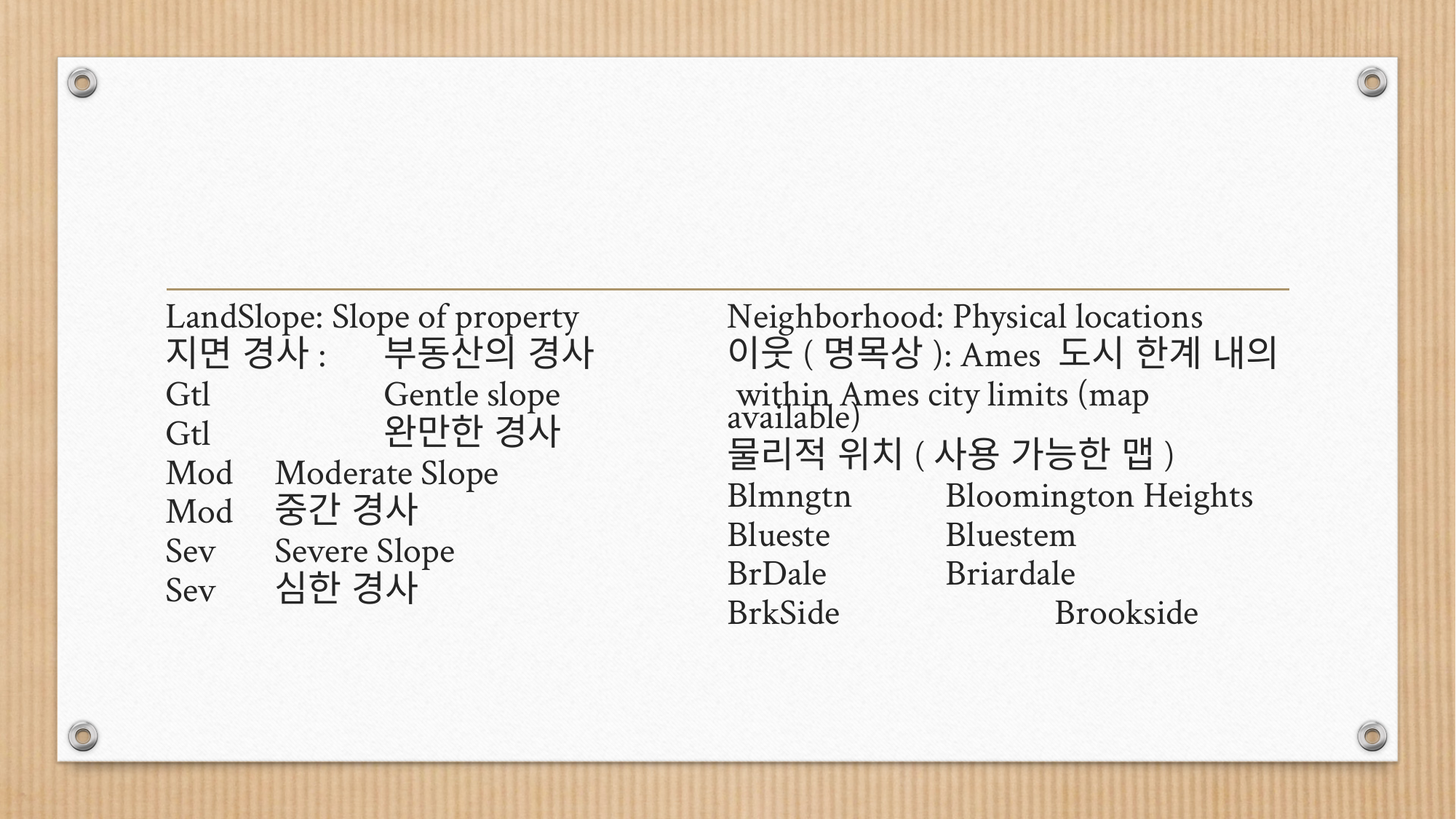

#
LandSlope: Slope of property
지면 경사:	부동산의 경사
Gtl		Gentle slope
Gtl		완만한 경사
Mod	Moderate Slope
Mod	중간 경사
Sev	Severe Slope
Sev	심한 경사

Neighborhood: Physical locations
이웃(명목상): Ames 도시 한계 내의
 within Ames city limits (map available)
물리적 위치(사용 가능한 맵)
Blmngtn	Bloomington Heights
Blueste		Bluestem
BrDale		Briardale
BrkSide		Brookside